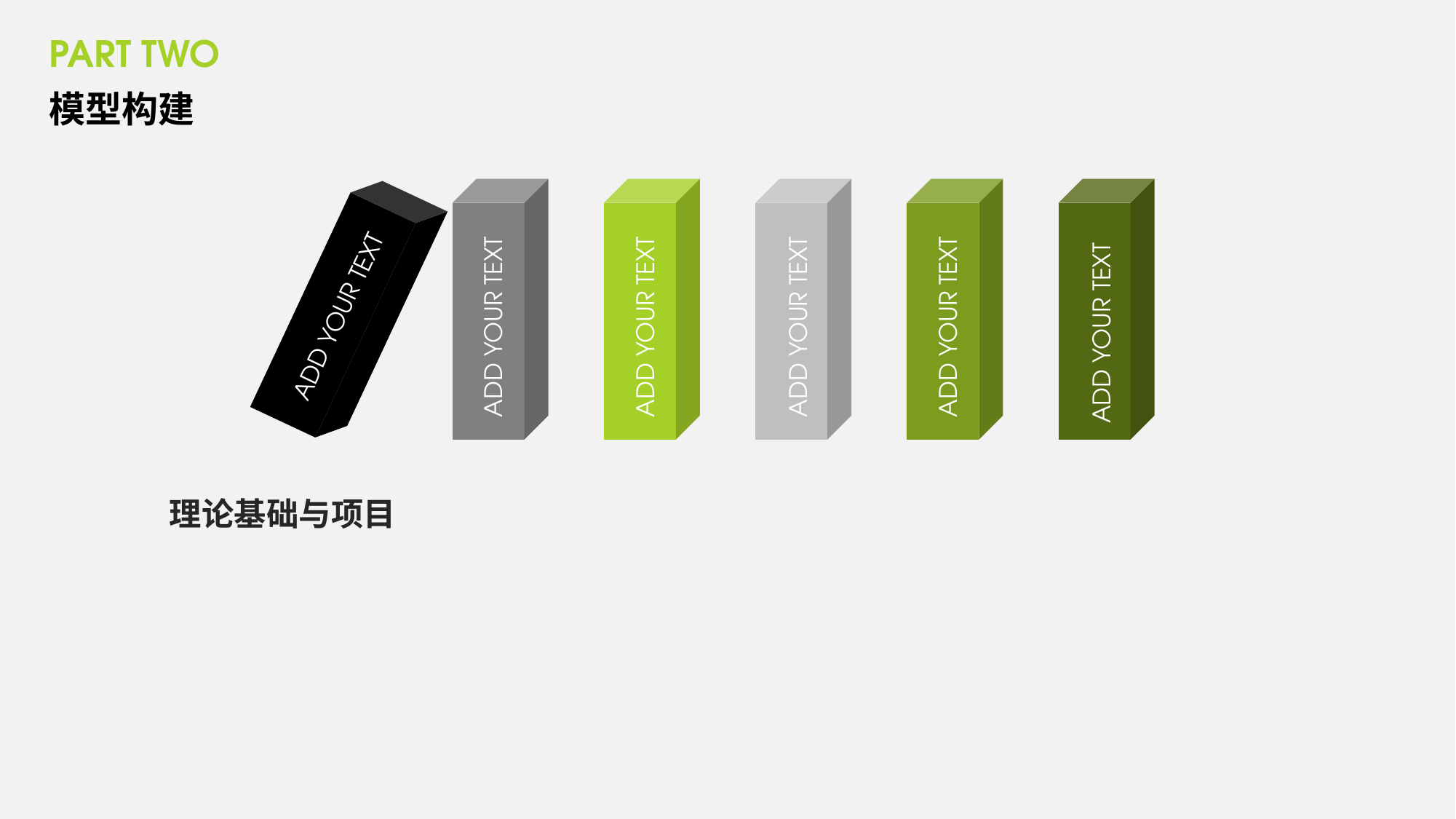

PART TWO
模型构建

ADD YOUR TEXT
ADD YOUR TEXT
ADD YOUR TEXT
ADD YOUR TEXT
ADD YOUR TEXT
ADD YOUR TEXT
理论基础与项目